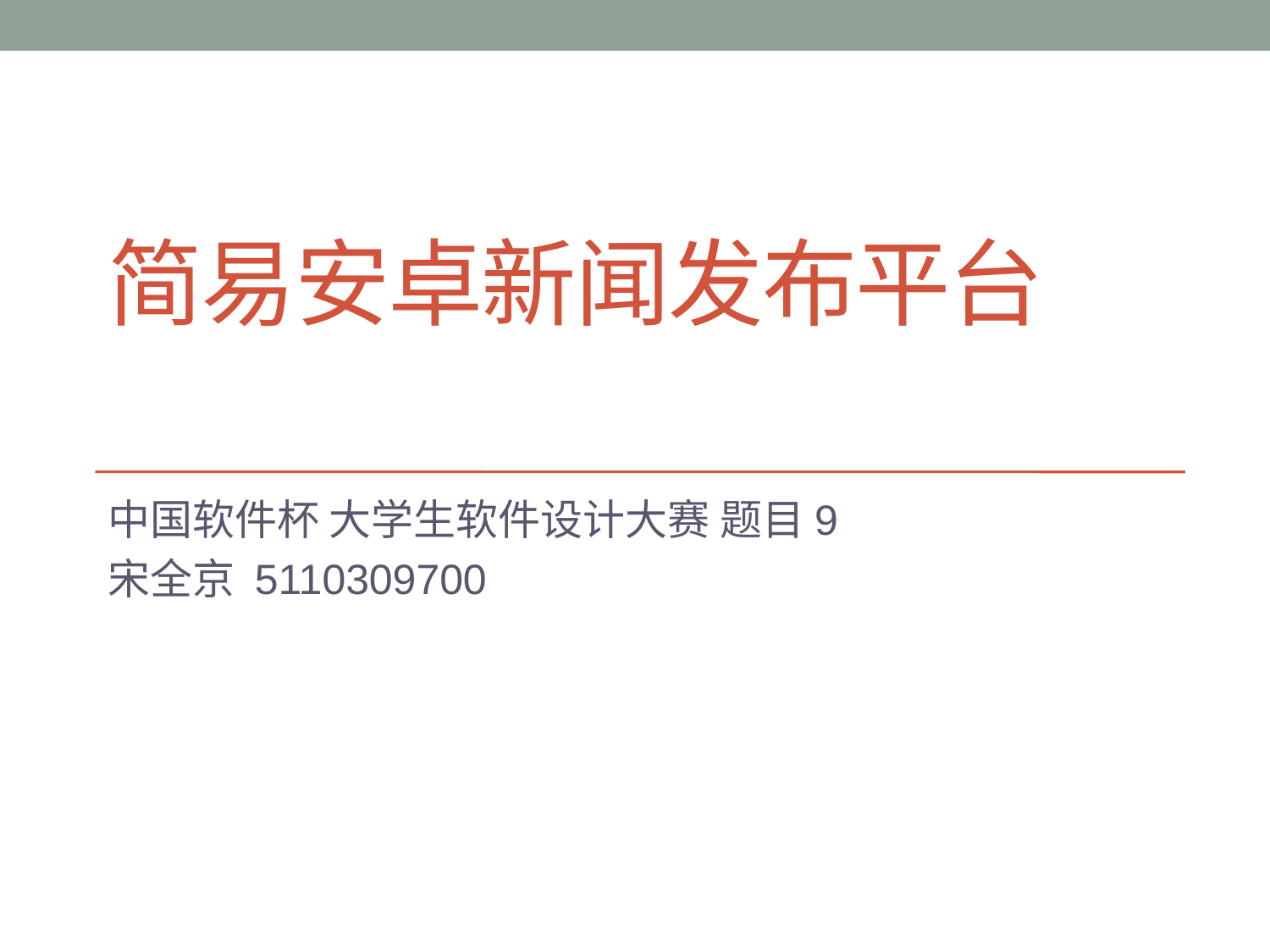

# 简易安卓新闻发布平台
中国软件杯 大学生软件设计大赛 题目9
宋全京 5110309700